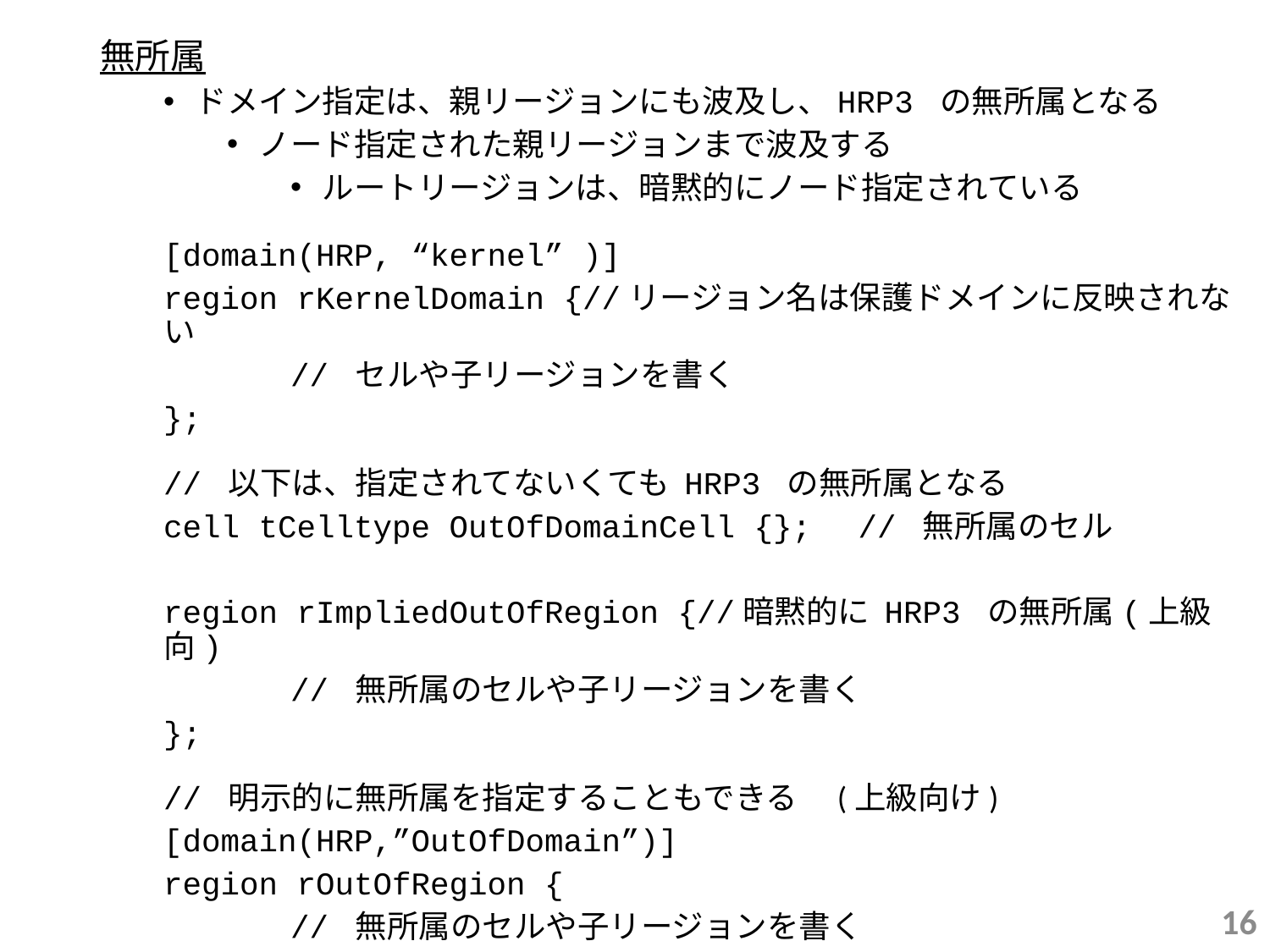

無所属
ドメイン指定は、親リージョンにも波及し、HRP3 の無所属となる
ノード指定された親リージョンまで波及する
ルートリージョンは、暗黙的にノード指定されている

[domain(HRP, “kernel” )]
region rKernelDomain {//リージョン名は保護ドメインに反映されない
	// セルや子リージョンを書く
};

// 以下は、指定されてないくても HRP3 の無所属となる
cell tCelltype OutOfDomainCell {};　// 無所属のセル

region rImpliedOutOfRegion {//暗黙的に HRP3 の無所属(上級向)
	// 無所属のセルや子リージョンを書く
};

// 明示的に無所属を指定することもできる　(上級向け)
[domain(HRP,”OutOfDomain”)]
region rOutOfRegion {
	// 無所属のセルや子リージョンを書く
};
16